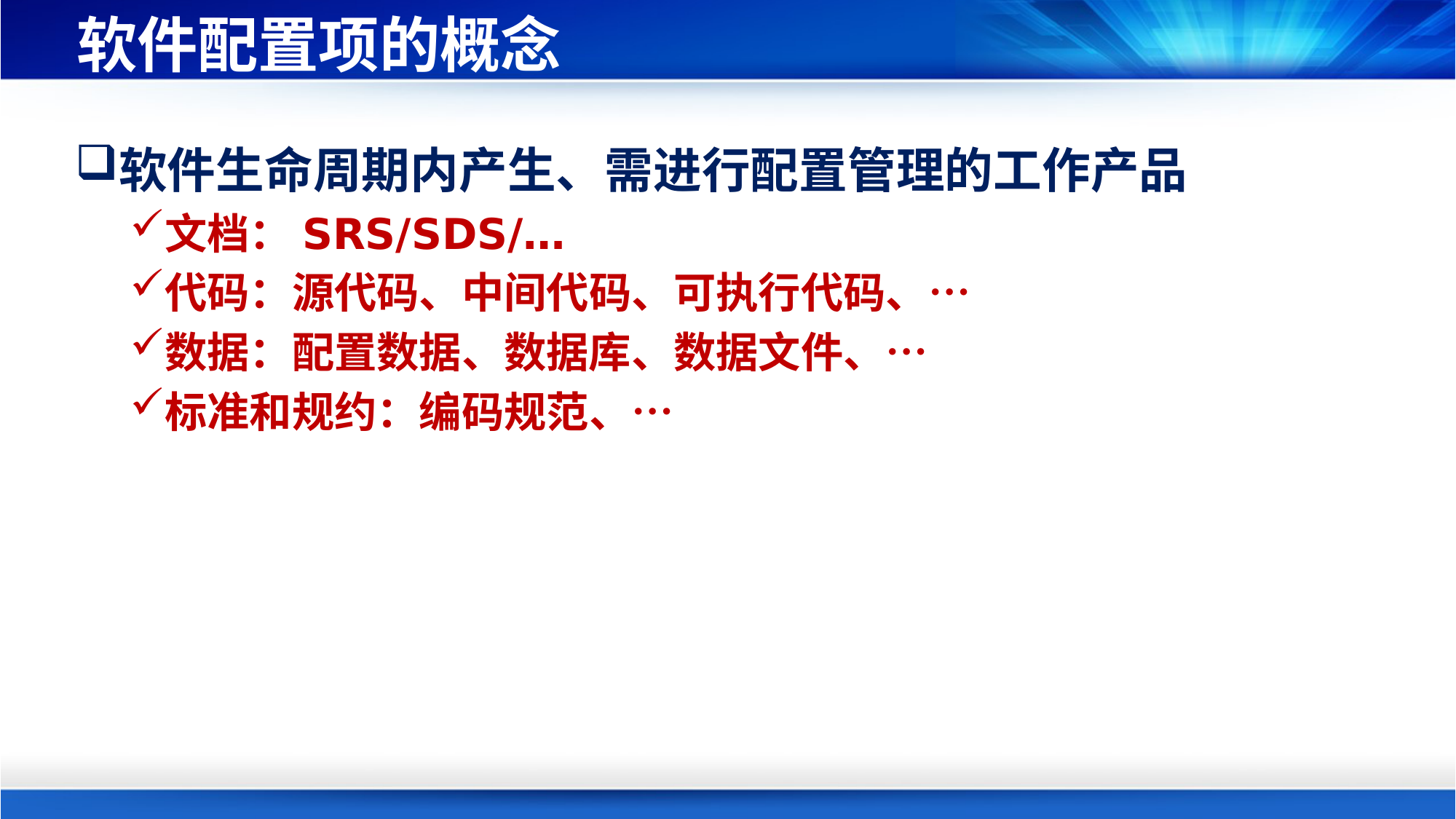

# 软件配置项的概念
软件生命周期内产生、需进行配置管理的工作产品
文档：SRS/SDS/…
代码：源代码、中间代码、可执行代码、…
数据：配置数据、数据库、数据文件、…
标准和规约：编码规范、…